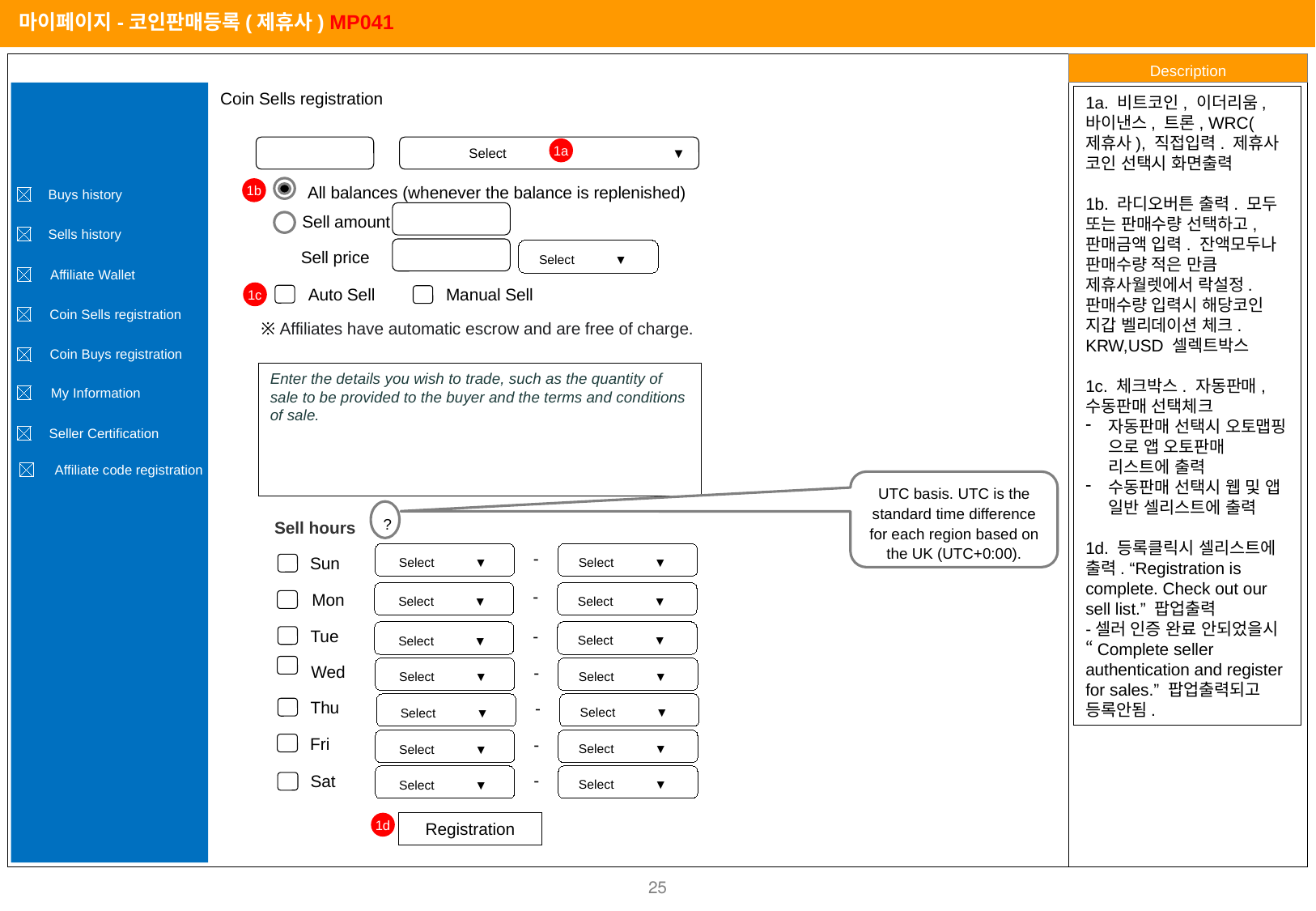

마이페이지-코인판매등록(제휴사) MP041
Coin Sells registration

1a. 비트코인, 이더리움, 바이낸스, 트론, WRC(제휴사), 직접입력. 제휴사 코인 선택시 화면출력

1b. 라디오버튼 출력. 모두 또는 판매수량 선택하고, 판매금액 입력. 잔액모두나 판매수량 적은 만큼 제휴사월렛에서 락설정. 판매수량 입력시 해당코인 지갑 벨리데이션 체크. KRW,USD 셀렉트박스

1c. 체크박스. 자동판매, 수동판매 선택체크
자동판매 선택시 오토맵핑 으로 앱 오토판매 리스트에 출력
수동판매 선택시 웹 및 앱 일반 셀리스트에 출력

1d. 등록클릭시 셀리스트에 출력. “Registration is complete. Check out our sell list.” 팝업출력
-셀러 인증 완료 안되었을시 “Complete seller authentication and register for sales.” 팝업출력되고 등록안됨.

Select                                           ▼
1a
All balances (whenever the balance is replenished)

1b
Buys history

Sell amount

Sells history

Sell price
Select           ▼
Affiliate Wallet

Auto Sell
Manual Sell
1c

Coin Sells registration

※ Affiliates have automatic escrow and are free of charge.
Coin Buys registration

Enter the details you wish to trade, such as the quantity of sale to be provided to the buyer and the terms and conditions of sale.
My Information

Seller Certification

Affiliate code registration

UTC basis. UTC is the standard time difference for each region based on the UK (UTC+0:00).
Sell hours
?
-

Sun
Select           ▼
Select           ▼

-

Mon
Select           ▼
Select           ▼

Tue
-

Select           ▼
Select           ▼
Wed
-

Select           ▼
Select           ▼
Thu
-

Select           ▼
Select           ▼
Fri
-

Select           ▼
Select           ▼
-
Sat

Select           ▼
Select           ▼

1d
Registration